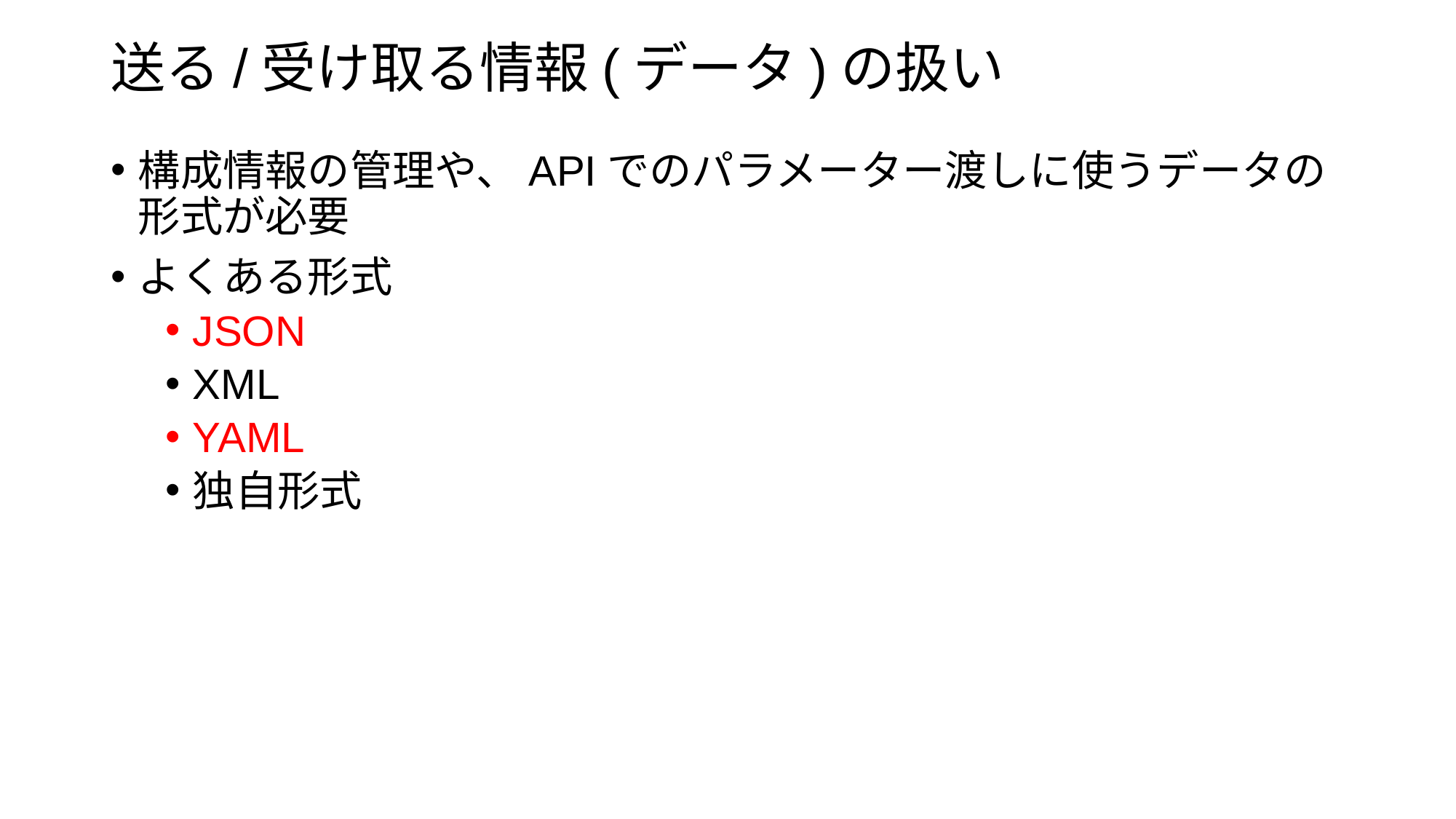

# 送る/受け取る情報(データ)の扱い
構成情報の管理や、APIでのパラメーター渡しに使うデータの形式が必要
よくある形式
JSON
XML
YAML
独自形式